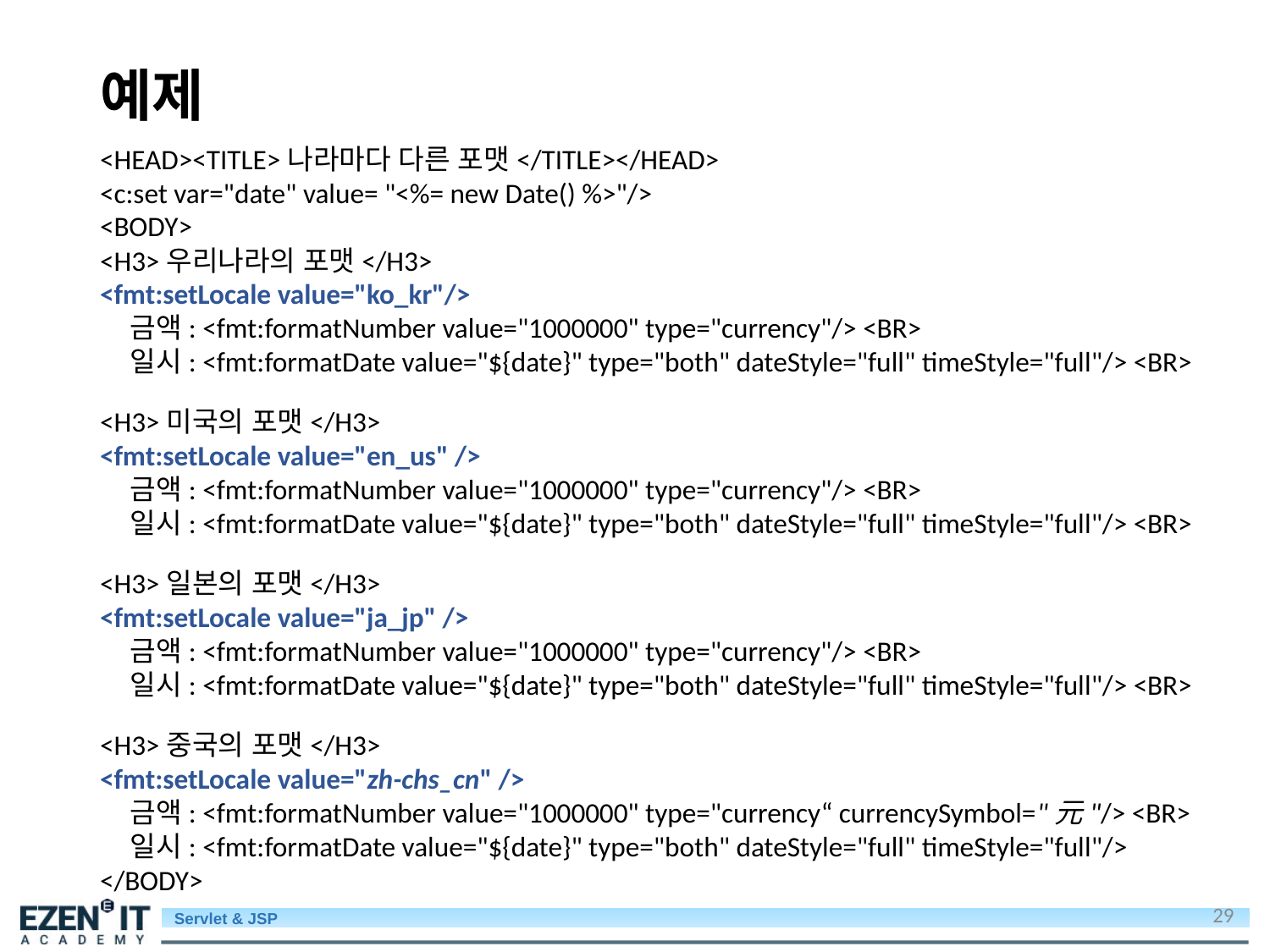

# 예제
<HEAD><TITLE>나라마다 다른 포맷</TITLE></HEAD>
<c:set var="date" value= "<%= new Date() %>"/>
<BODY>
<H3>우리나라의 포맷</H3>
<fmt:setLocale value="ko_kr"/>
   금액: <fmt:formatNumber value="1000000" type="currency"/> <BR>
   일시: <fmt:formatDate value="${date}" type="both" dateStyle="full" timeStyle="full"/> <BR>
<H3>미국의 포맷</H3>
<fmt:setLocale value="en_us" />
   금액: <fmt:formatNumber value="1000000" type="currency"/> <BR>
   일시: <fmt:formatDate value="${date}" type="both" dateStyle="full" timeStyle="full"/> <BR>
<H3>일본의 포맷</H3>
<fmt:setLocale value="ja_jp" />
   금액: <fmt:formatNumber value="1000000" type="currency"/> <BR>
   일시: <fmt:formatDate value="${date}" type="both" dateStyle="full" timeStyle="full"/> <BR>
<H3>중국의 포맷</H3>
<fmt:setLocale value="zh-chs_cn" />
   금액: <fmt:formatNumber value="1000000" type="currency“ currencySymbol="元"/> <BR>
   일시: <fmt:formatDate value="${date}" type="both" dateStyle="full" timeStyle="full"/>
</BODY>
29